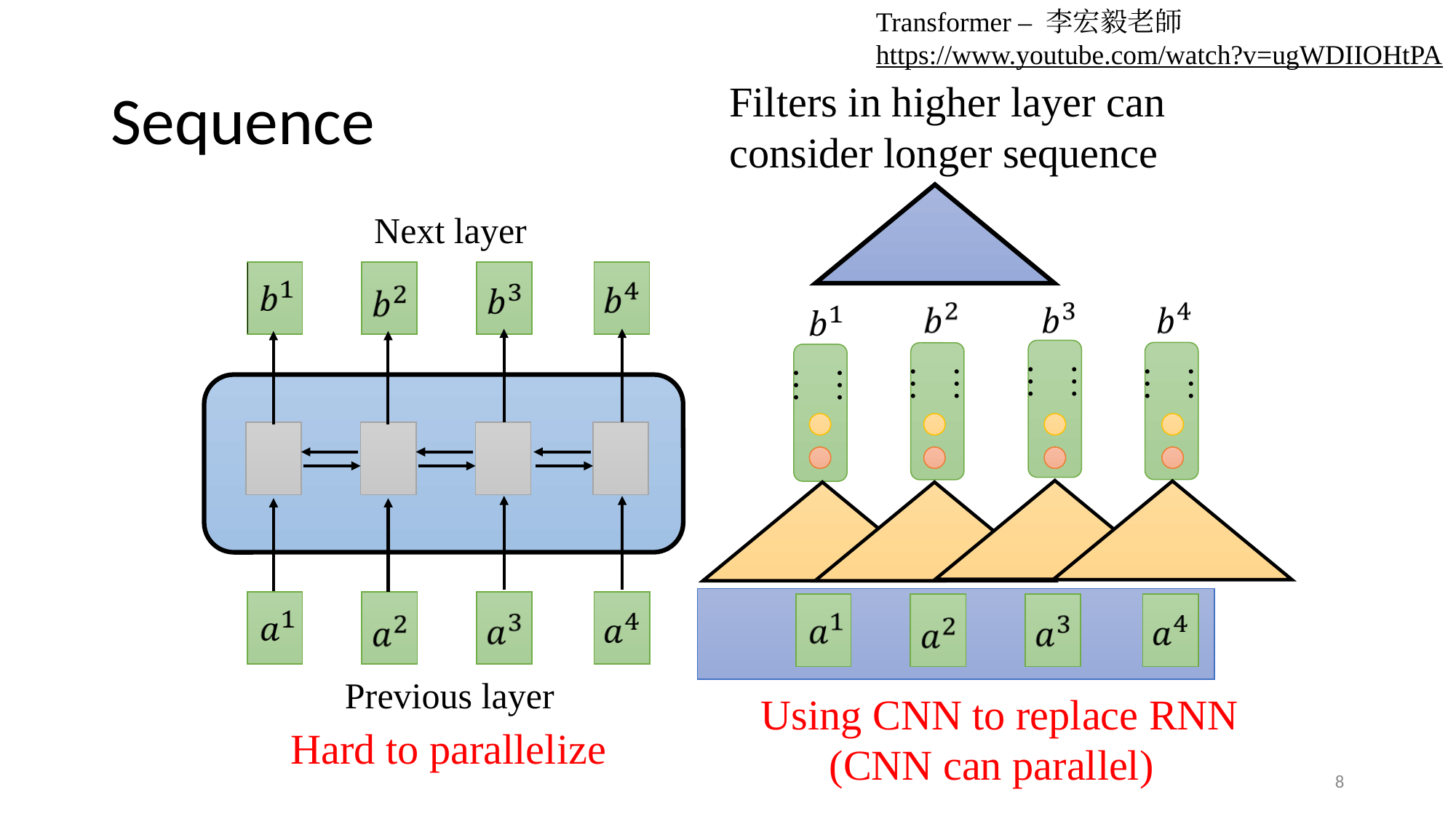

Transformer – 李宏毅老師
https://www.youtube.com/watch?v=ugWDIIOHtPA
# Sequence
Filters in higher layer can consider longer sequence

Next layer

……
……
……
……

Previous layer
Using CNN to replace RNN
Hard to parallelize
(CNN can parallel)
8